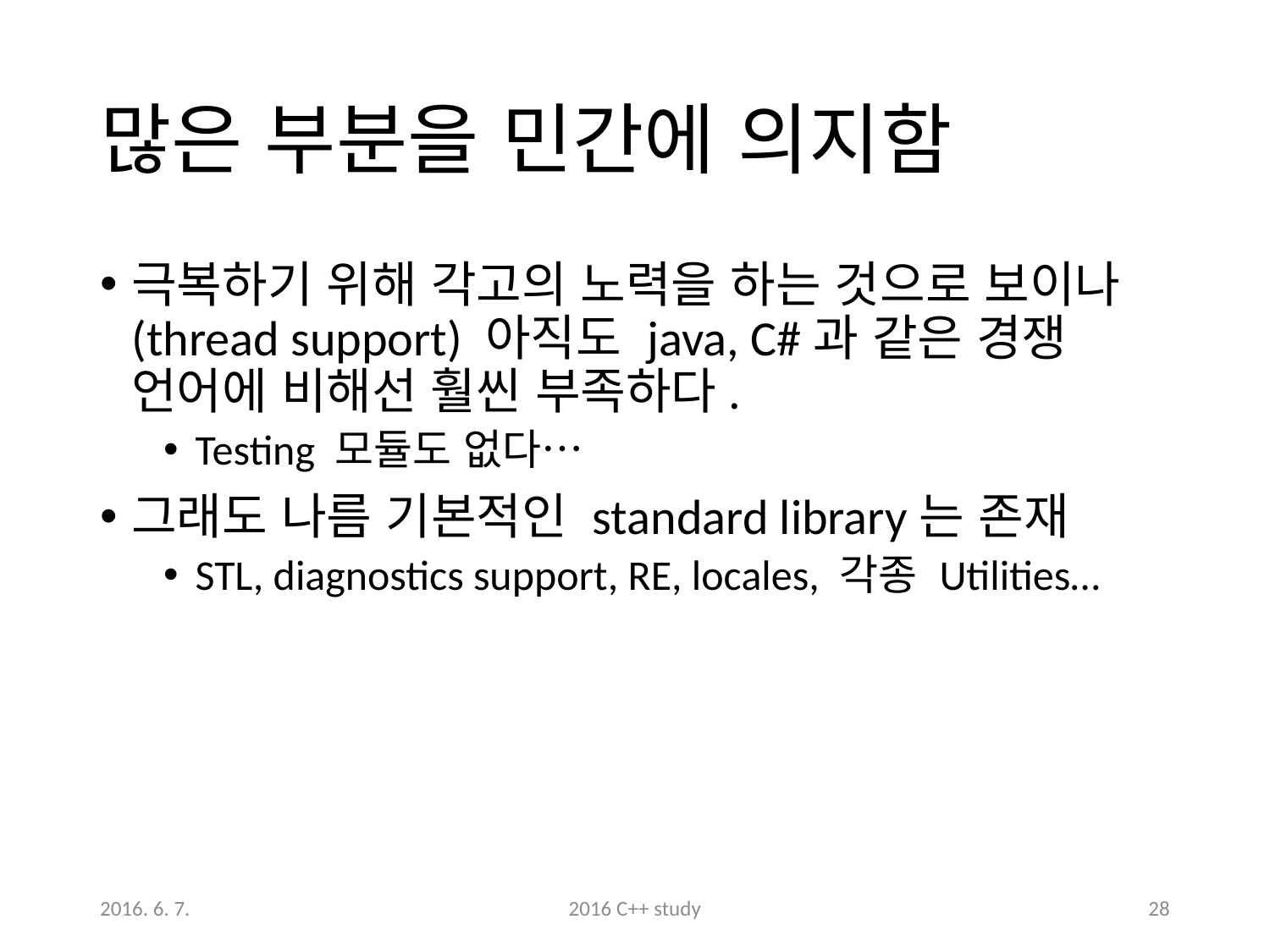

# 많은 부분을 민간에 의지함
극복하기 위해 각고의 노력을 하는 것으로 보이나(thread support) 아직도 java, C#과 같은 경쟁 언어에 비해선 훨씬 부족하다.
Testing 모듈도 없다…
그래도 나름 기본적인 standard library는 존재
STL, diagnostics support, RE, locales, 각종 Utilities…
2016. 6. 7.
2016 C++ study
28